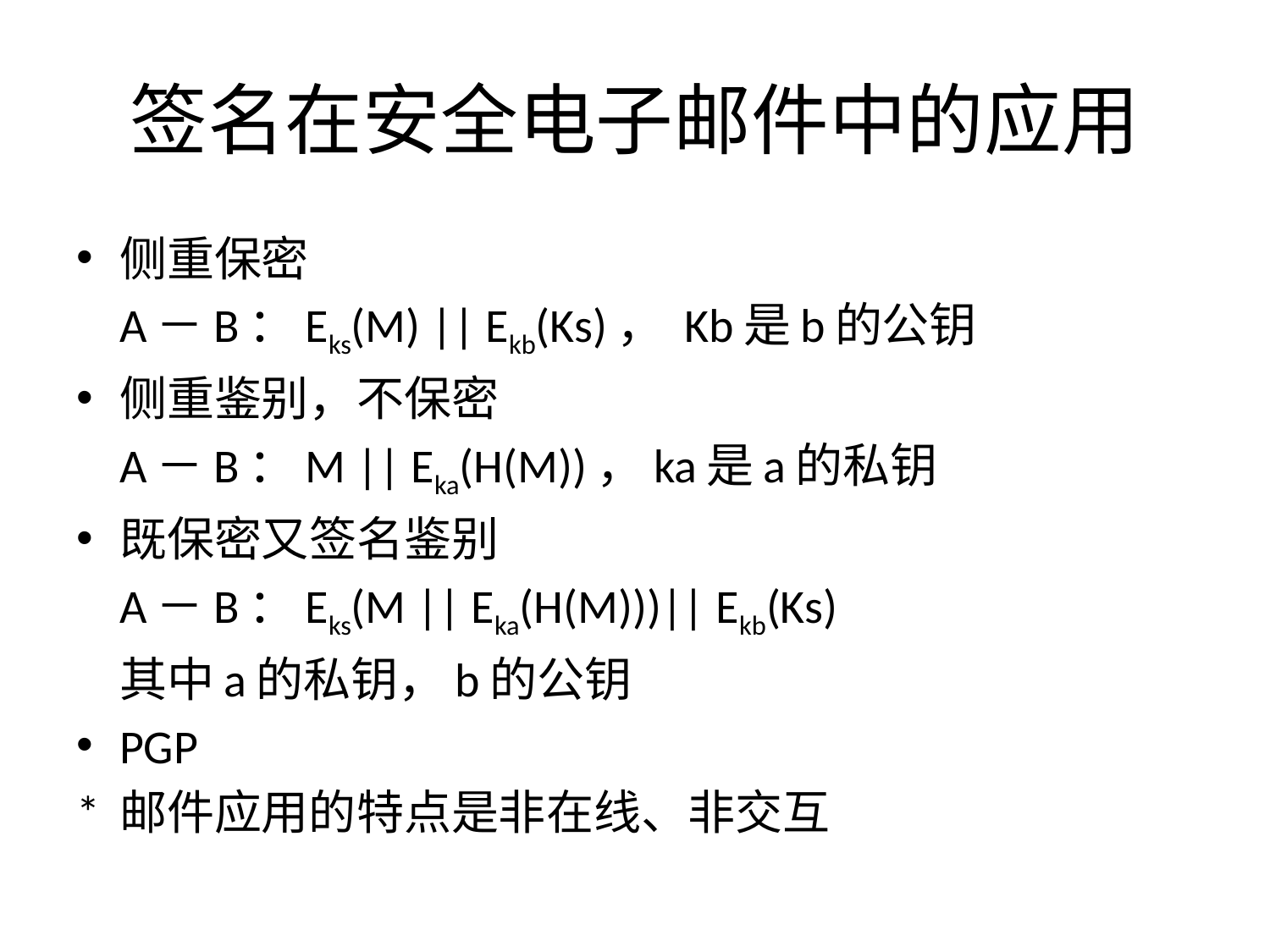

# 签名在安全电子邮件中的应用
侧重保密
	A－B：Eks(M) || Ekb(Ks)， Kb是b的公钥
侧重鉴别，不保密
	A－B：M || Eka(H(M))，ka是a的私钥
既保密又签名鉴别
	A－B：Eks(M || Eka(H(M)))|| Ekb(Ks)
		其中a的私钥，b的公钥
PGP
*	邮件应用的特点是非在线、非交互